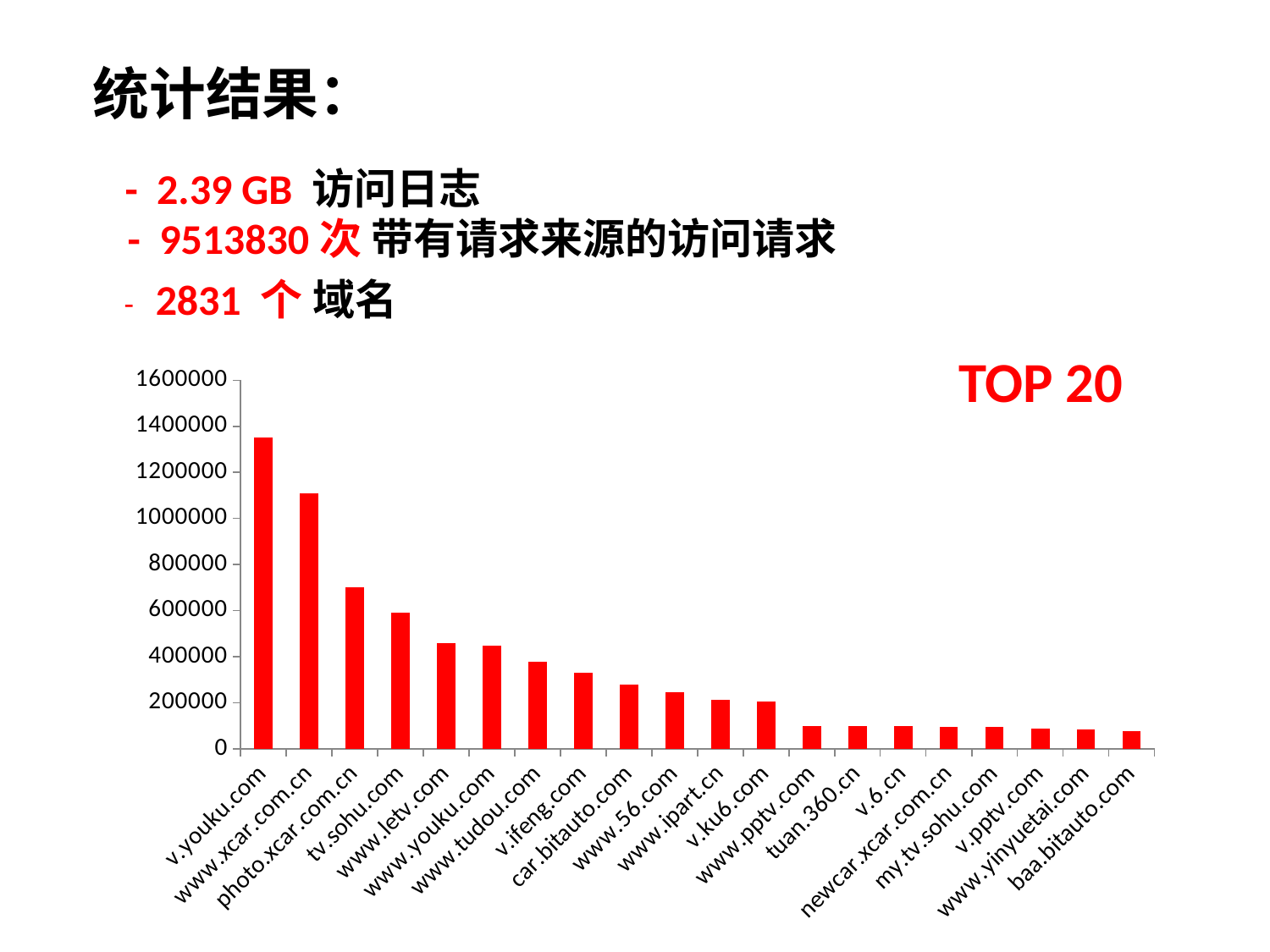

统计结果：
-  2.39 GB 访问日志
-  9513830次 带有请求来源的访问请求
-   2831 个 域名
TOP 20

### Chart

| Category |  |
|---|---|
| v.youku.com | 1352735.0 |
| www.xcar.com.cn | 1109939.0 |
| photo.xcar.com.cn | 699783.0 |
| tv.sohu.com | 591377.0 |
| www.letv.com | 460167.0 |
| www.youku.com | 447340.0 |
| www.tudou.com | 379713.0 |
| v.ifeng.com | 331123.0 |
| car.bitauto.com | 280935.0 |
| www.56.com | 245433.0 |
| www.ipart.cn | 211883.0 |
| v.ku6.com | 204253.0 |
| www.pptv.com | 99982.0 |
| tuan.360.cn | 99895.0 |
| v.6.cn | 98184.0 |
| newcar.xcar.com.cn | 95668.0 |
| my.tv.sohu.com | 94912.0 |
| v.pptv.com | 86519.0 |
| www.yinyuetai.com | 85217.0 |
| baa.bitauto.com | 76023.0 |